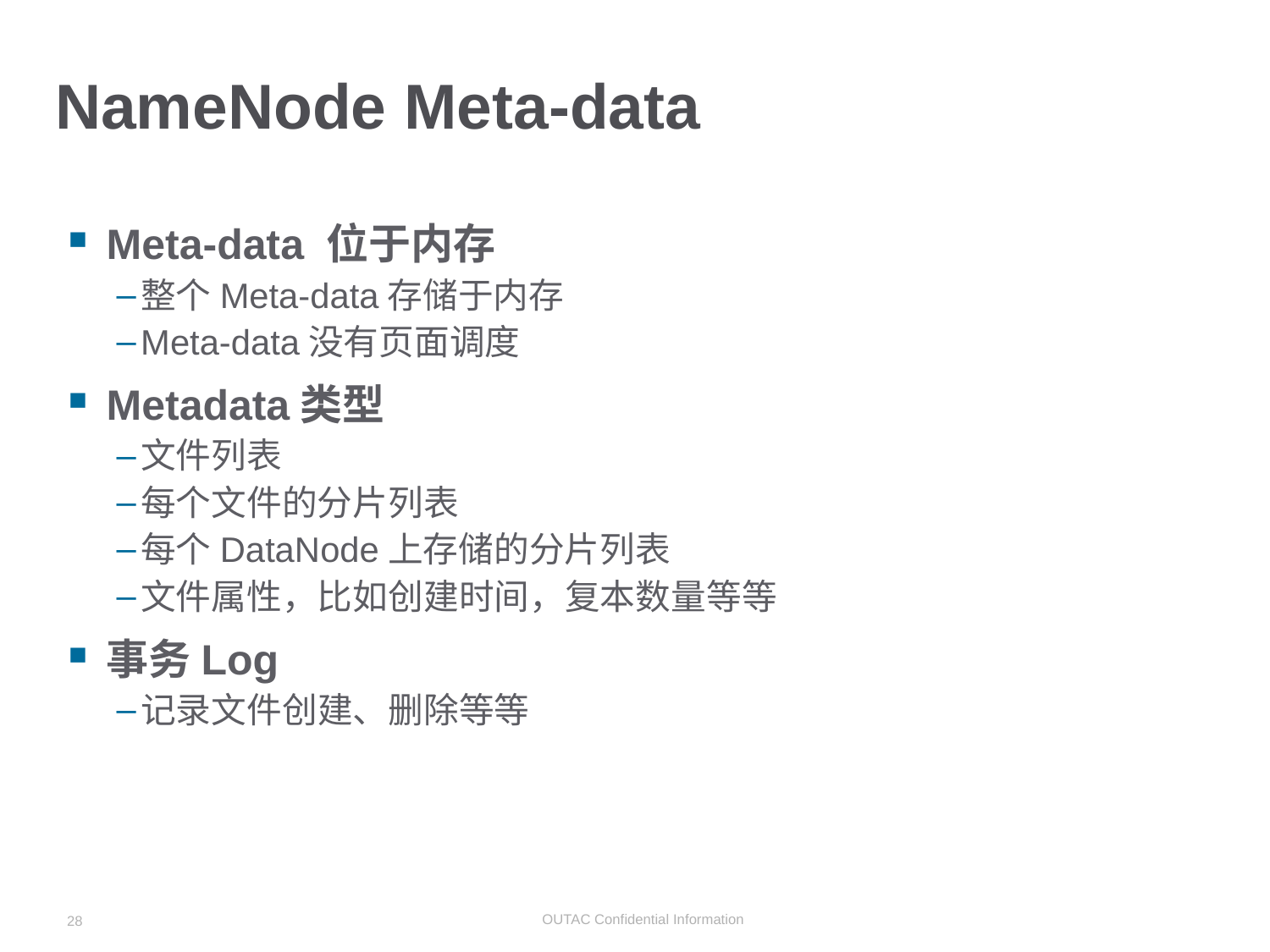

# NameNode Meta-data
Meta-data 位于内存
整个Meta-data存储于内存
Meta-data没有页面调度
Metadata类型
文件列表
每个文件的分片列表
每个DataNode上存储的分片列表
文件属性，比如创建时间，复本数量等等
事务Log
记录文件创建、删除等等

28